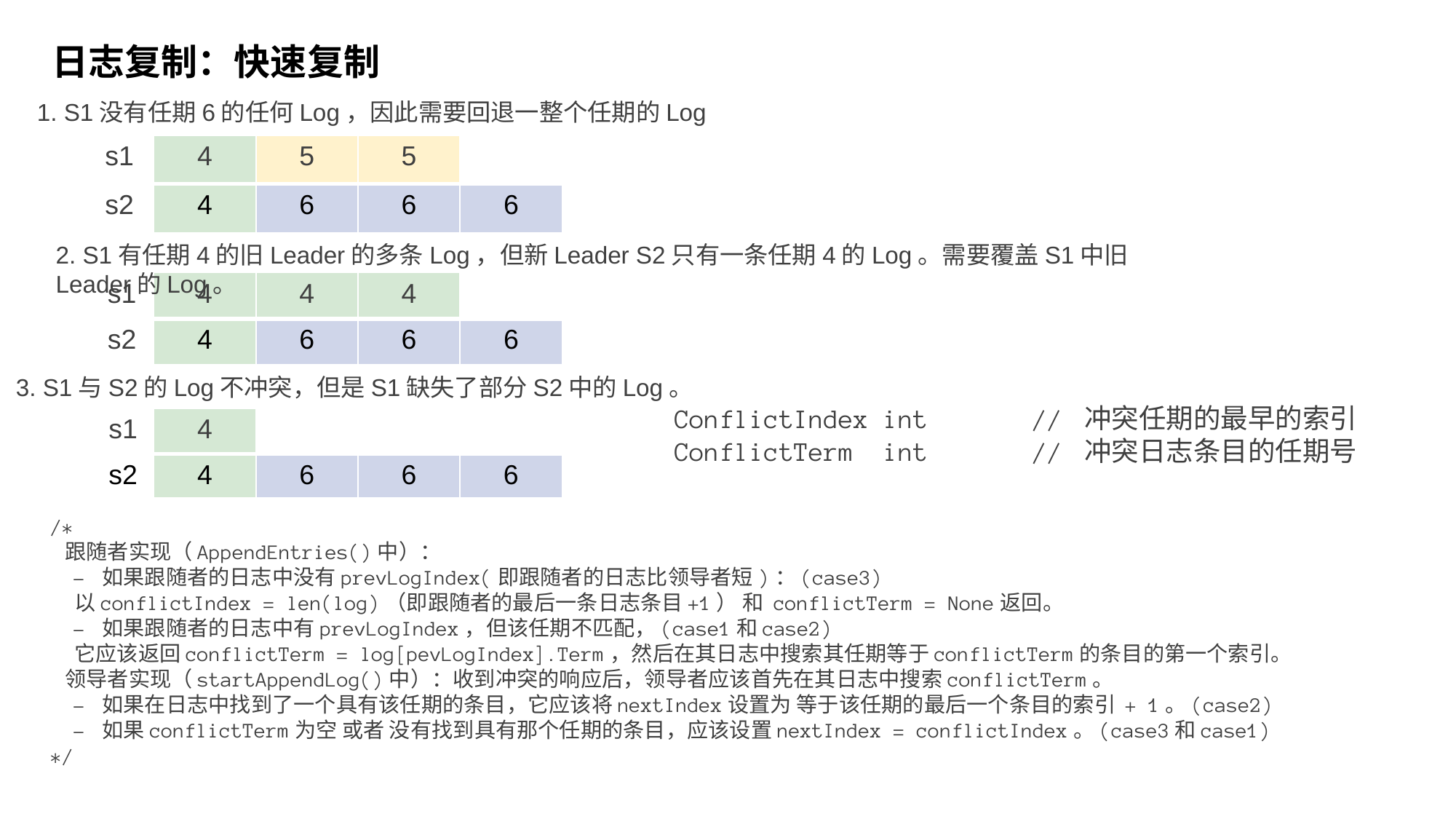

日志复制：快速复制
1. S1没有任期6的任何Log，因此需要回退一整个任期的Log
| s1 | 4 | 5 | 5 |  |  |
| --- | --- | --- | --- | --- | --- |
| s2 | 4 | 6 | 6 | 6 |  |
2. S1有任期4的旧Leader的多条Log，但新Leader S2只有一条任期4的Log。需要覆盖S1中旧Leader的Log。
| s1 | 4 | 4 | 4 |  |  |
| --- | --- | --- | --- | --- | --- |
| s2 | 4 | 6 | 6 | 6 |  |
3. S1与S2的Log不冲突，但是S1缺失了部分S2中的Log。
ConflictIndex int       // 冲突任期的最早的索引
ConflictTerm  int       // 冲突日志条目的任期号
| s1 | 4 |  |  |  |  |
| --- | --- | --- | --- | --- | --- |
| s2 | 4 | 6 | 6 | 6 |  |

/*
  跟随者实现（AppendEntries()中）：
  - 如果跟随者的日志中没有prevLogIndex(即跟随者的日志比领导者短)：(case3)
    以conflictIndex = len(log)（即跟随者的最后一条日志条目+1） 和 conflictTerm = None返回。
  - 如果跟随者的日志中有prevLogIndex，但该任期不匹配，(case1和case2)
    它应该返回conflictTerm = log[pevLogIndex].Term，然后在其日志中搜索其任期等于conflictTerm的条目的第一个索引。
  领导者实现（startAppendLog()中）：收到冲突的响应后，领导者应该首先在其日志中搜索conflictTerm。
  - 如果在日志中找到了一个具有该任期的条目，它应该将nextIndex设置为 等于该任期的最后一个条目的索引 + 1。(case2)
  - 如果conflictTerm为空 或者 没有找到具有那个任期的条目，应该设置nextIndex = conflictIndex。(case3和case1)
*/